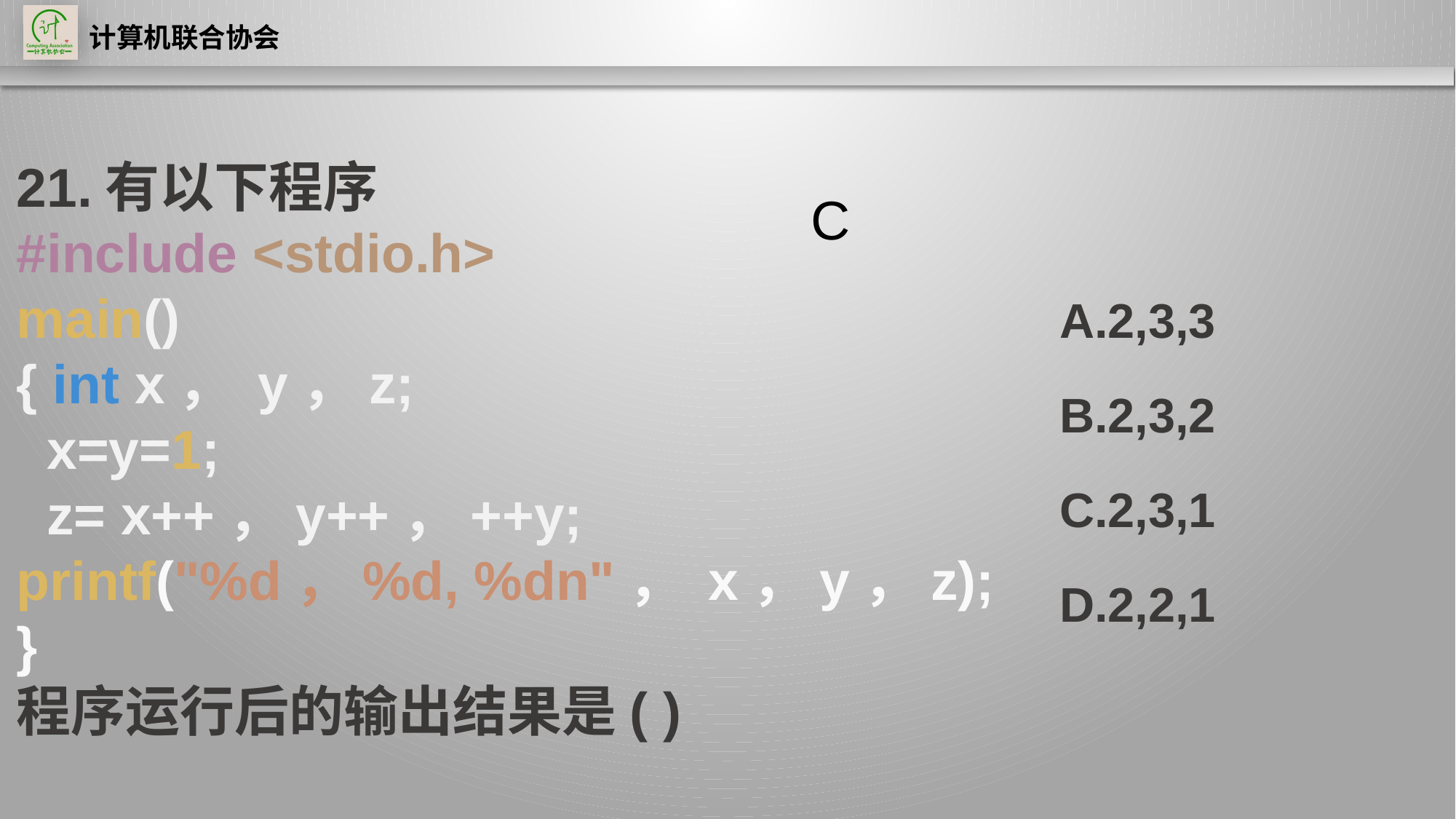

21.有以下程序
#include <stdio.h>
main()
{ int x， y，z;
  x=y=1;
  z= x++，y++，++y;
printf("%d，%d, %dn"， x，y，z);
}
程序运行后的输出结果是( )
C
A.2,3,3
B.2,3,2
C.2,3,1
D.2,2,1